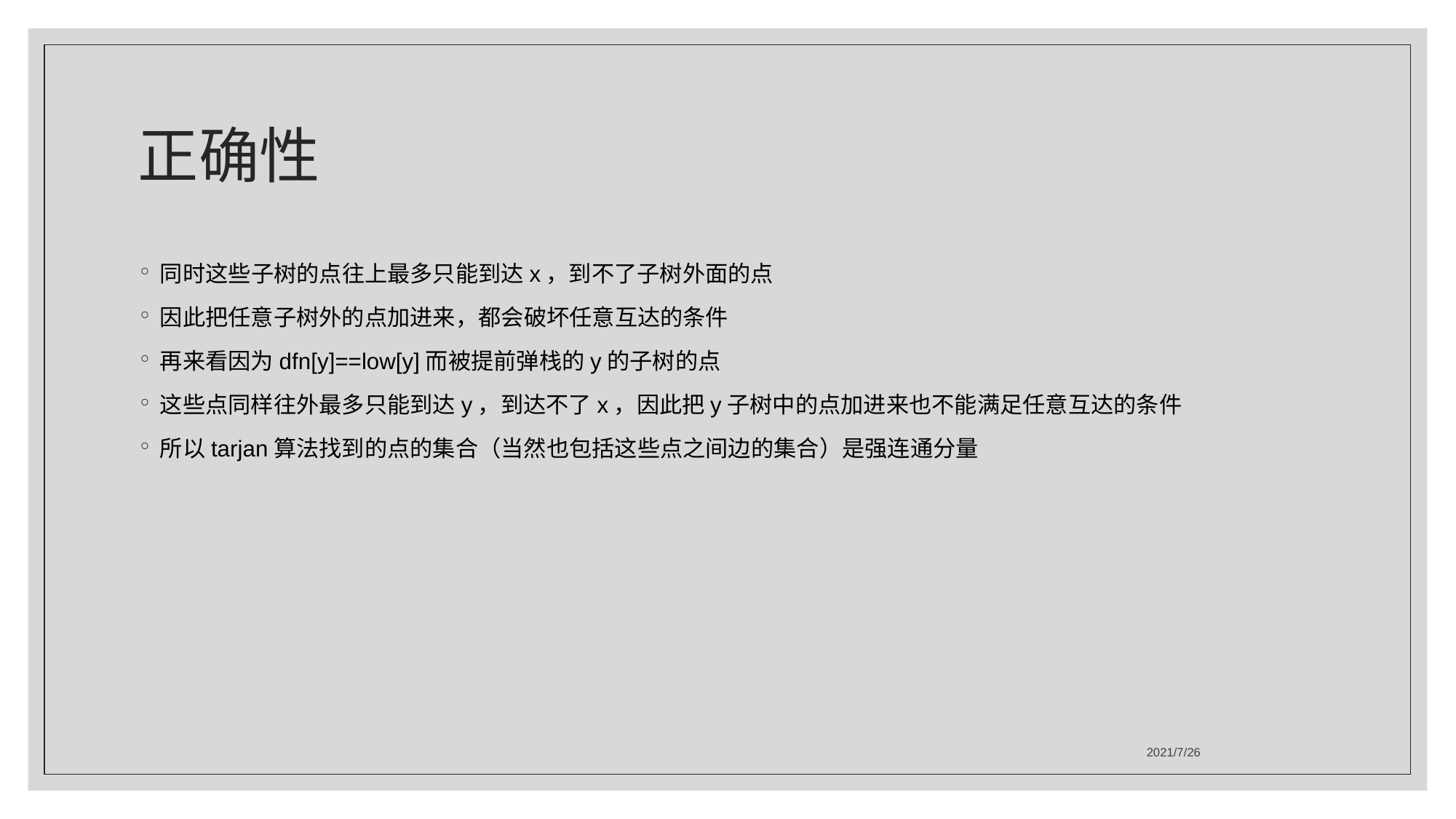

# 正确性
同时这些子树的点往上最多只能到达x，到不了子树外面的点
因此把任意子树外的点加进来，都会破坏任意互达的条件
再来看因为dfn[y]==low[y]而被提前弹栈的y的子树的点
这些点同样往外最多只能到达y，到达不了x，因此把y子树中的点加进来也不能满足任意互达的条件
所以tarjan算法找到的点的集合（当然也包括这些点之间边的集合）是强连通分量
2021/7/26